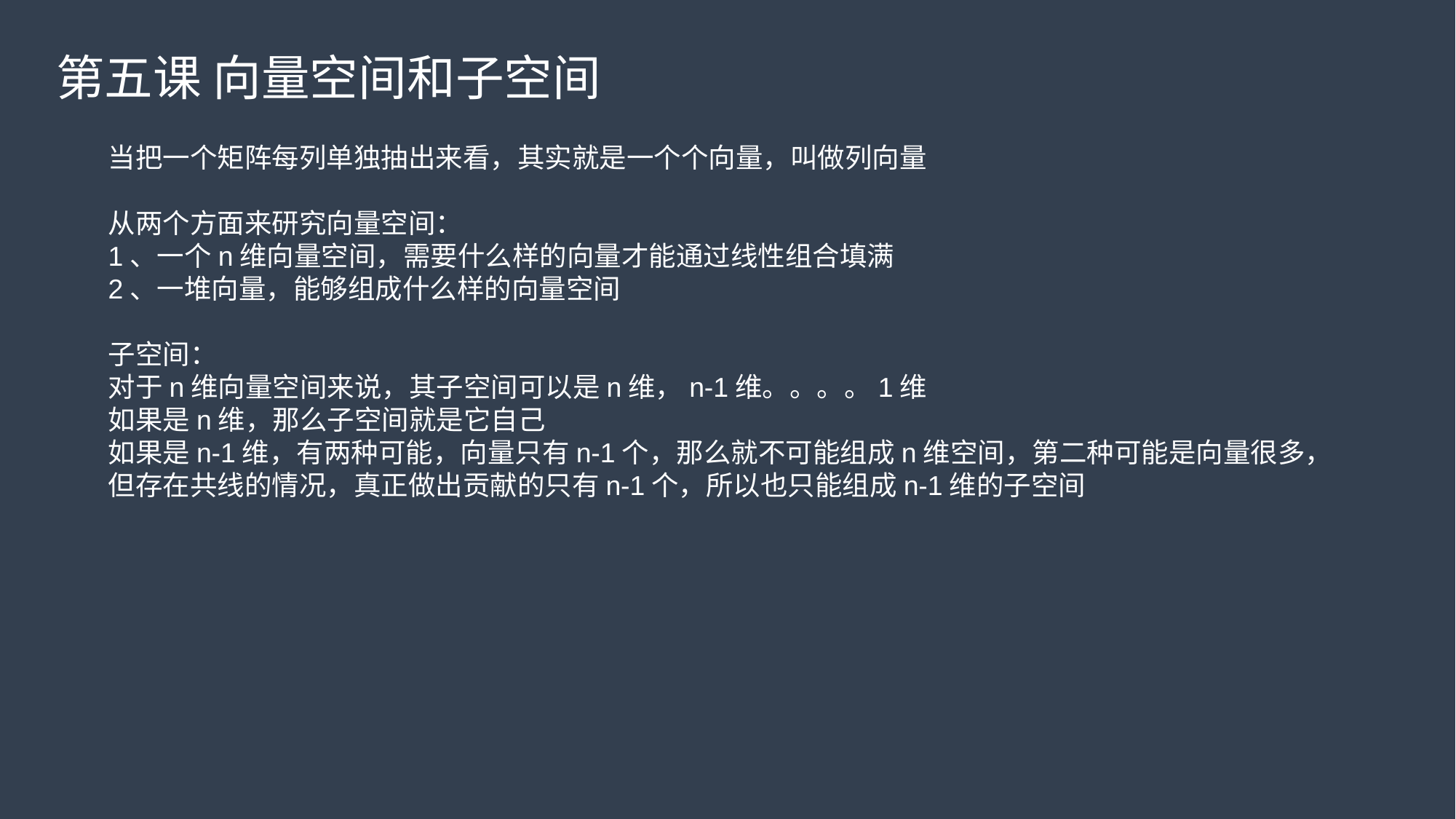

第五课 向量空间和子空间
当把一个矩阵每列单独抽出来看，其实就是一个个向量，叫做列向量

从两个方面来研究向量空间：
1、一个n维向量空间，需要什么样的向量才能通过线性组合填满
2、一堆向量，能够组成什么样的向量空间

子空间：
对于n维向量空间来说，其子空间可以是n维，n-1维。。。。1维
如果是n维，那么子空间就是它自己
如果是n-1维，有两种可能，向量只有n-1个，那么就不可能组成n维空间，第二种可能是向量很多，但存在共线的情况，真正做出贡献的只有n-1个，所以也只能组成n-1维的子空间